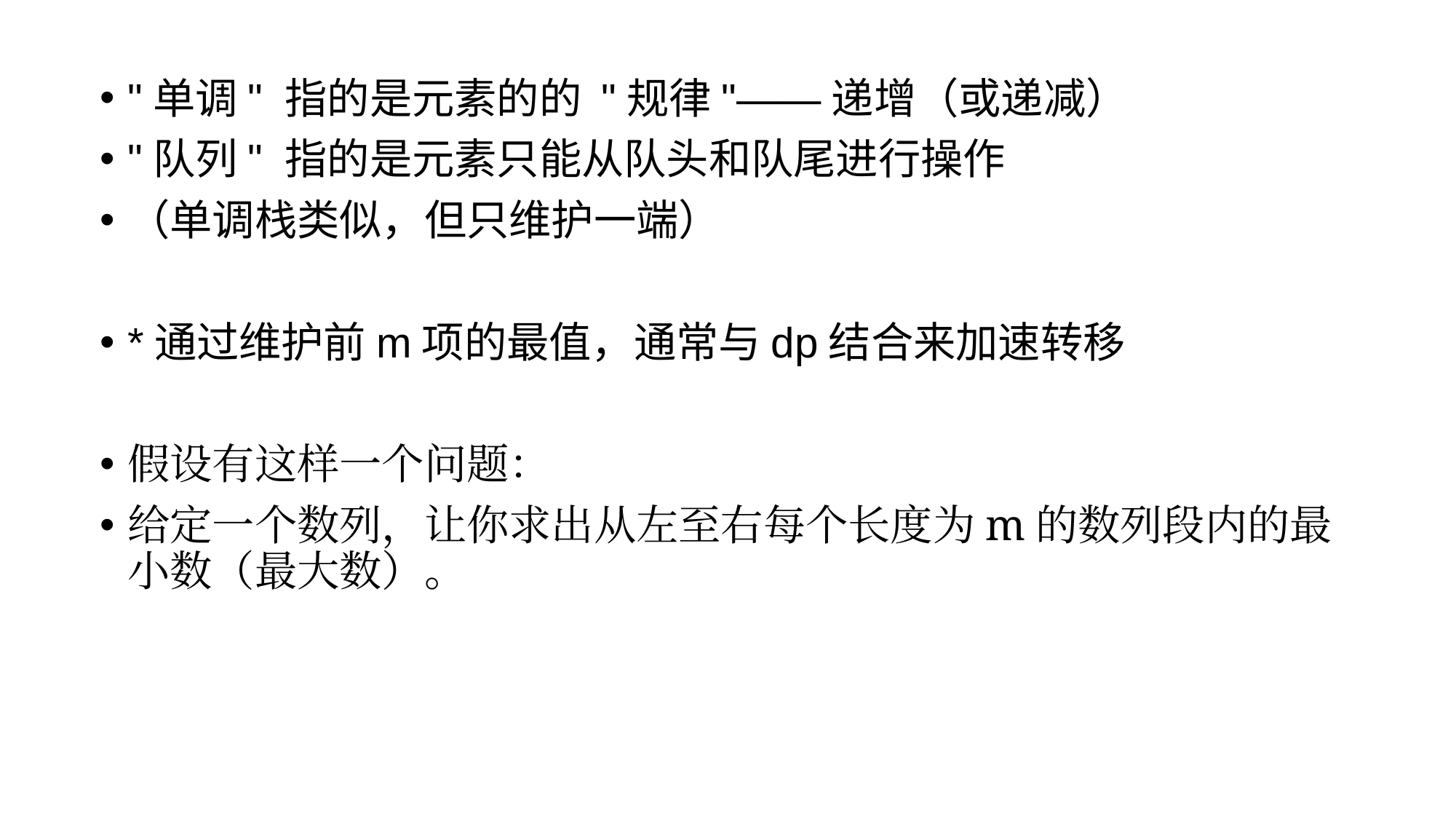

"单调" 指的是元素的的 "规律"——递增（或递减）
"队列" 指的是元素只能从队头和队尾进行操作
（单调栈类似，但只维护一端）

*通过维护前m项的最值，通常与dp结合来加速转移

假设有这样一个问题：
给定一个数列，让你求出从左至右每个长度为m的数列段内的最小数（最大数）。